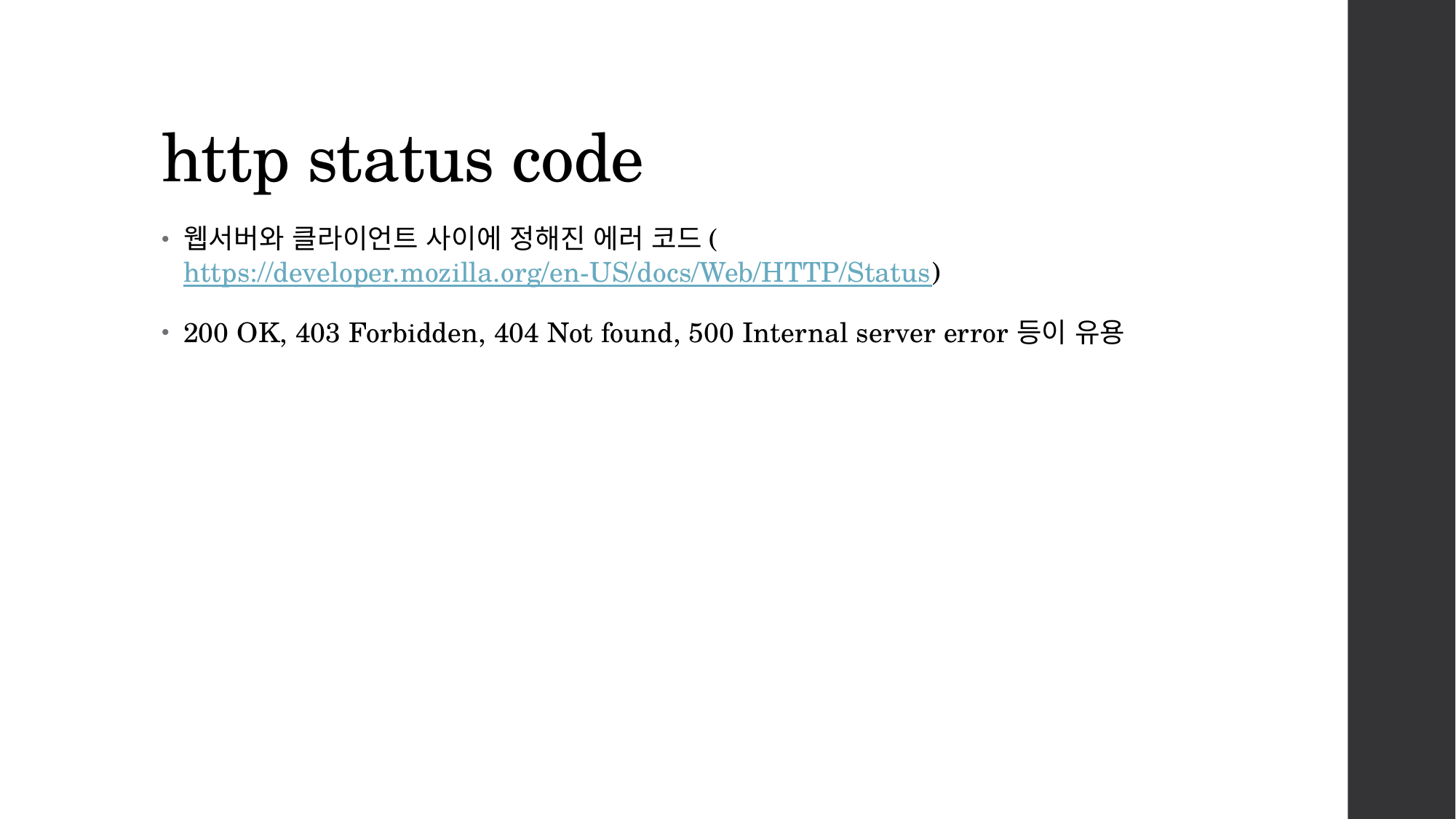

# http status code
웹서버와 클라이언트 사이에 정해진 에러 코드(https://developer.mozilla.org/en-US/docs/Web/HTTP/Status)
200 OK, 403 Forbidden, 404 Not found, 500 Internal server error등이 유용